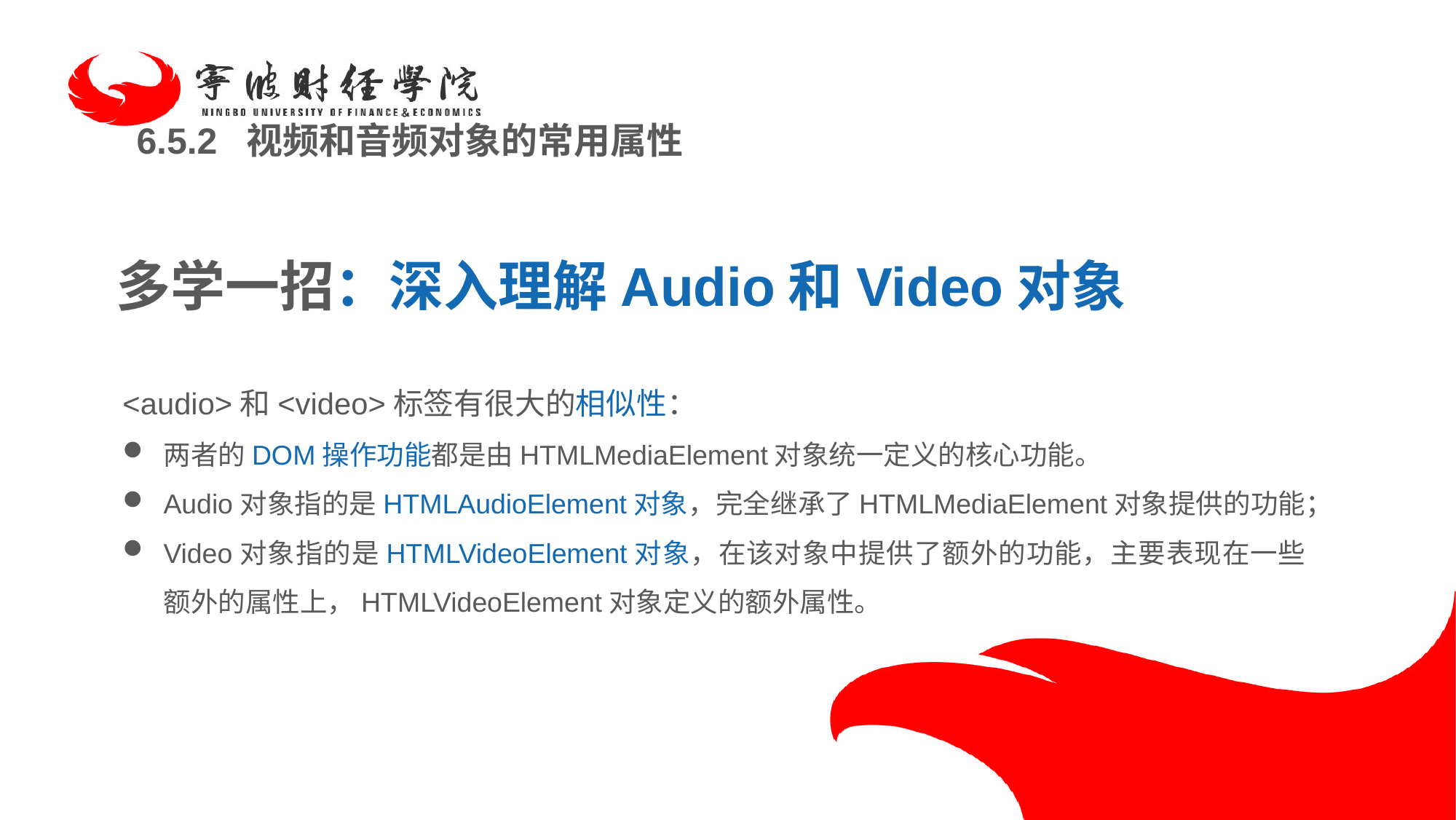

6.5.2  视频和音频对象的常用属性
多学一招：深入理解Audio和Video对象
<audio>和<video>标签有很大的相似性：
两者的DOM操作功能都是由HTMLMediaElement对象统一定义的核心功能。
Audio对象指的是HTMLAudioElement对象，完全继承了HTMLMediaElement对象提供的功能；
Video对象指的是HTMLVideoElement对象，在该对象中提供了额外的功能，主要表现在一些额外的属性上，HTMLVideoElement对象定义的额外属性。